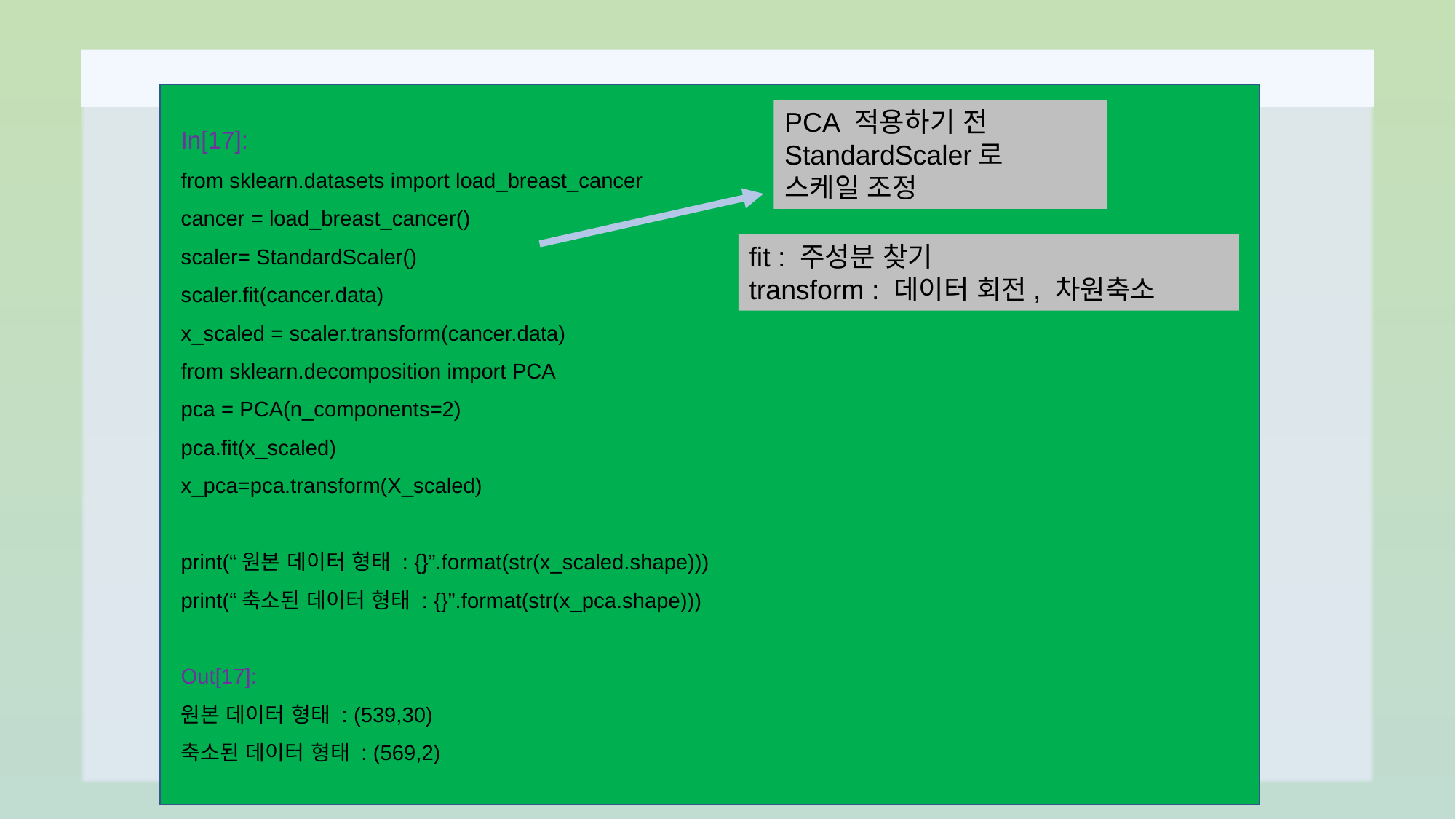

PCA 적용하기 전 StandardScaler로           스케일 조정
In[17]:
from sklearn.datasets import load_breast_cancer
cancer = load_breast_cancer()
scaler= StandardScaler()
scaler.fit(cancer.data)
x_scaled = scaler.transform(cancer.data)
from sklearn.decomposition import PCA
pca = PCA(n_components=2)
pca.fit(x_scaled)
x_pca=pca.transform(X_scaled)

print(“원본 데이터 형태 : {}”.format(str(x_scaled.shape)))
print(“축소된 데이터 형태 : {}”.format(str(x_pca.shape)))

Out[17]:
원본 데이터 형태 : (539,30)
축소된 데이터 형태 : (569,2)

fit : 주성분 찾기
transform : 데이터 회전, 차원축소